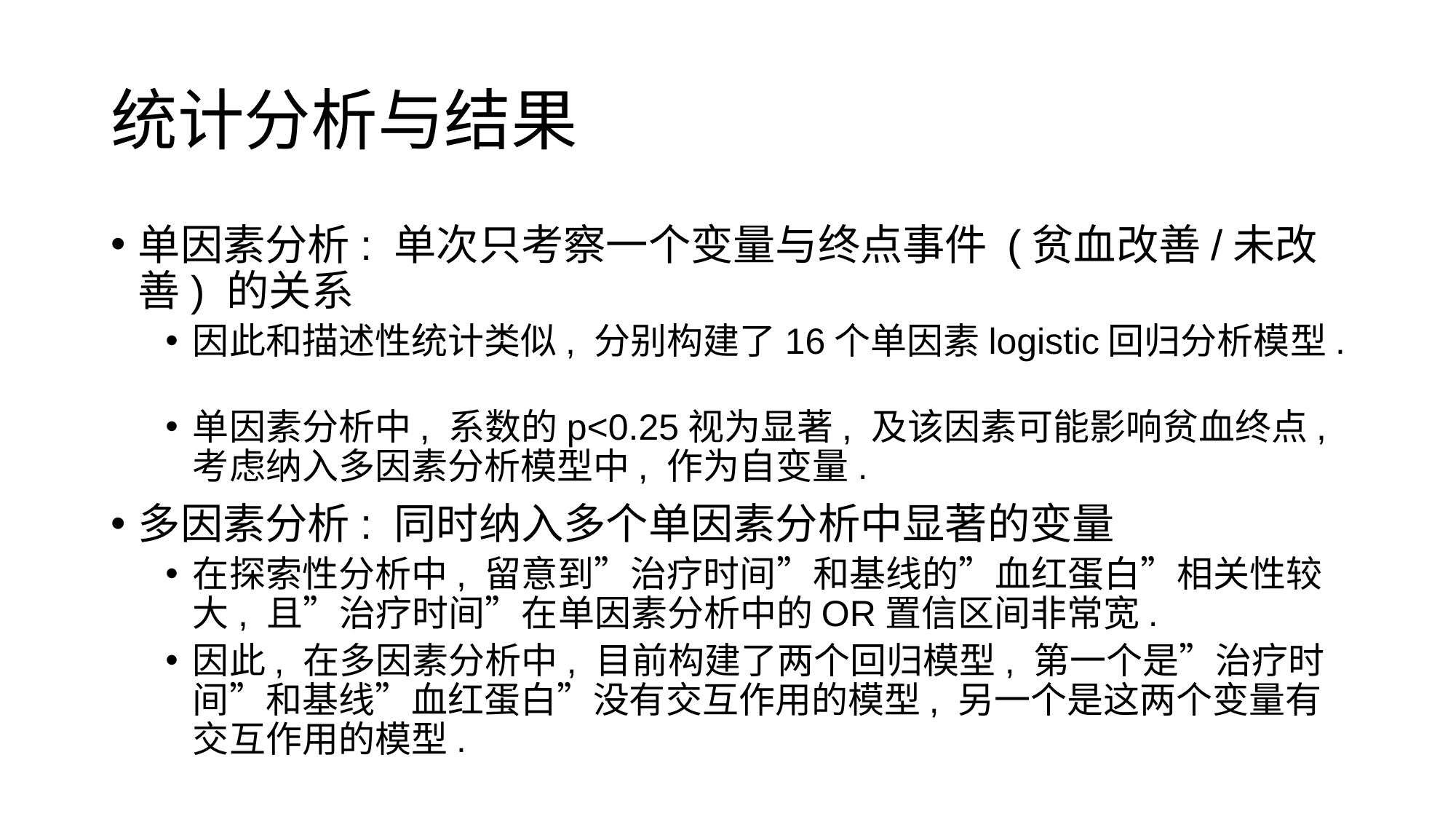

# 统计分析与结果
单因素分析: 单次只考察一个变量与终点事件 (贫血改善/未改善) 的关系
因此和描述性统计类似, 分别构建了16个单因素logistic回归分析模型.
单因素分析中, 系数的p<0.25视为显著, 及该因素可能影响贫血终点, 考虑纳入多因素分析模型中, 作为自变量.
多因素分析: 同时纳入多个单因素分析中显著的变量
在探索性分析中, 留意到”治疗时间”和基线的”血红蛋白”相关性较大, 且”治疗时间”在单因素分析中的OR置信区间非常宽.
因此, 在多因素分析中, 目前构建了两个回归模型, 第一个是”治疗时间”和基线”血红蛋白”没有交互作用的模型, 另一个是这两个变量有交互作用的模型.